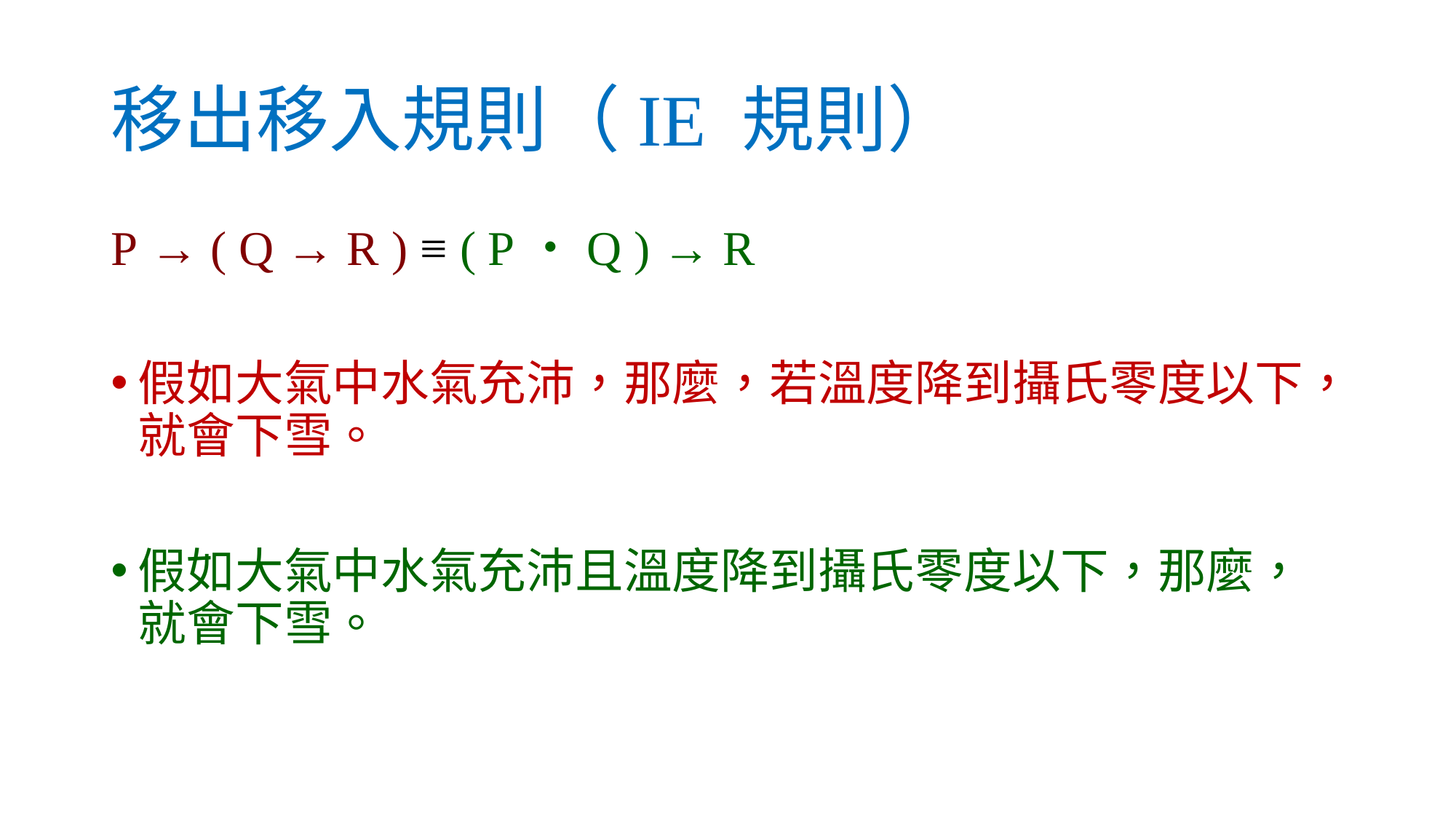

# 移出移入規則（IE 規則）
P → ( Q → R ) ≡ ( P・Q ) → R

假如大氣中水氣充沛，那麼，若溫度降到攝氏零度以下，就會下雪。

假如大氣中水氣充沛且溫度降到攝氏零度以下，那麼，就會下雪。